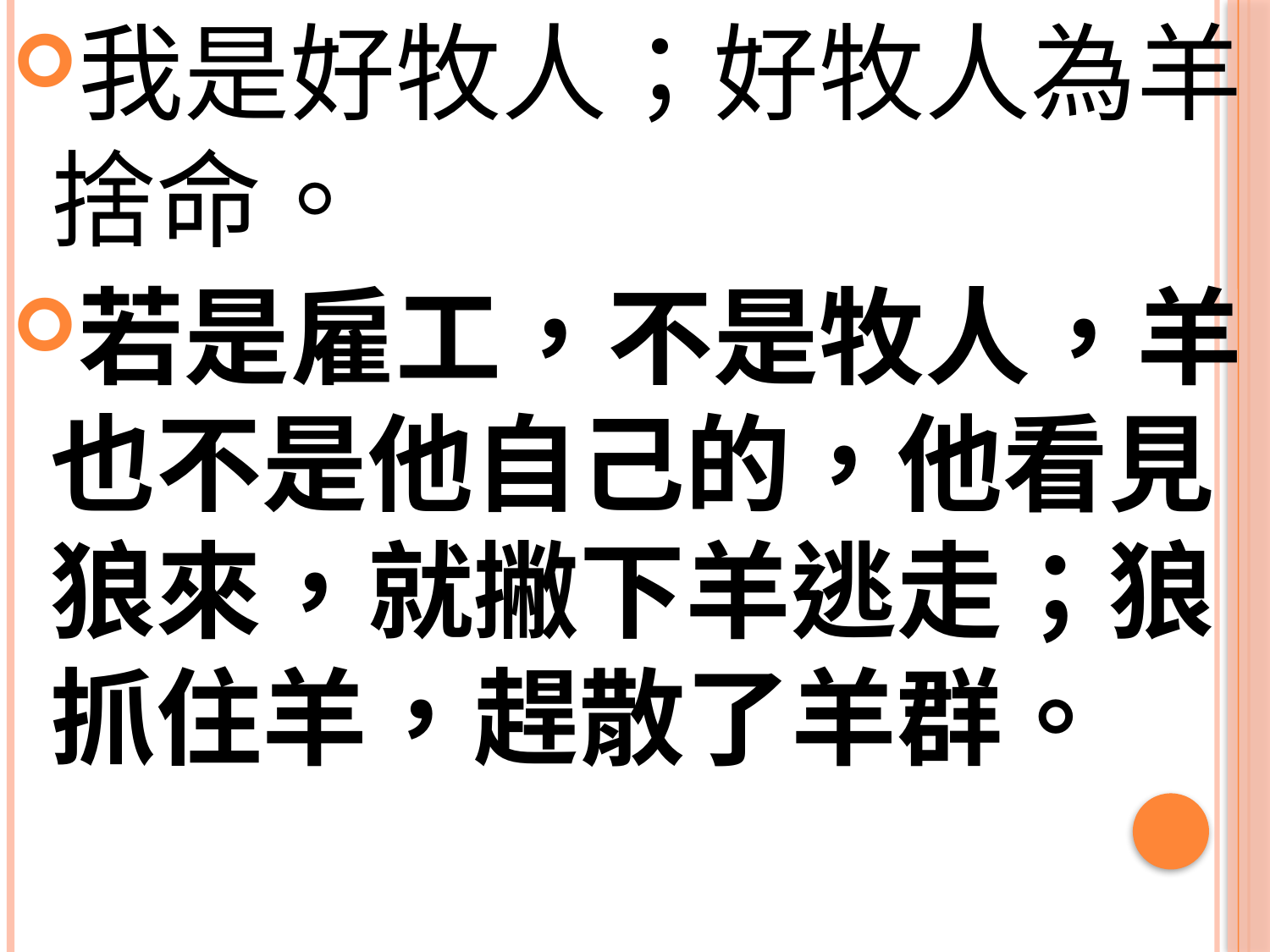

我是好牧人；好牧人為羊捨命。
若是雇工，不是牧人，羊也不是他自己的，他看見狼來，就撇下羊逃走；狼抓住羊，趕散了羊群。